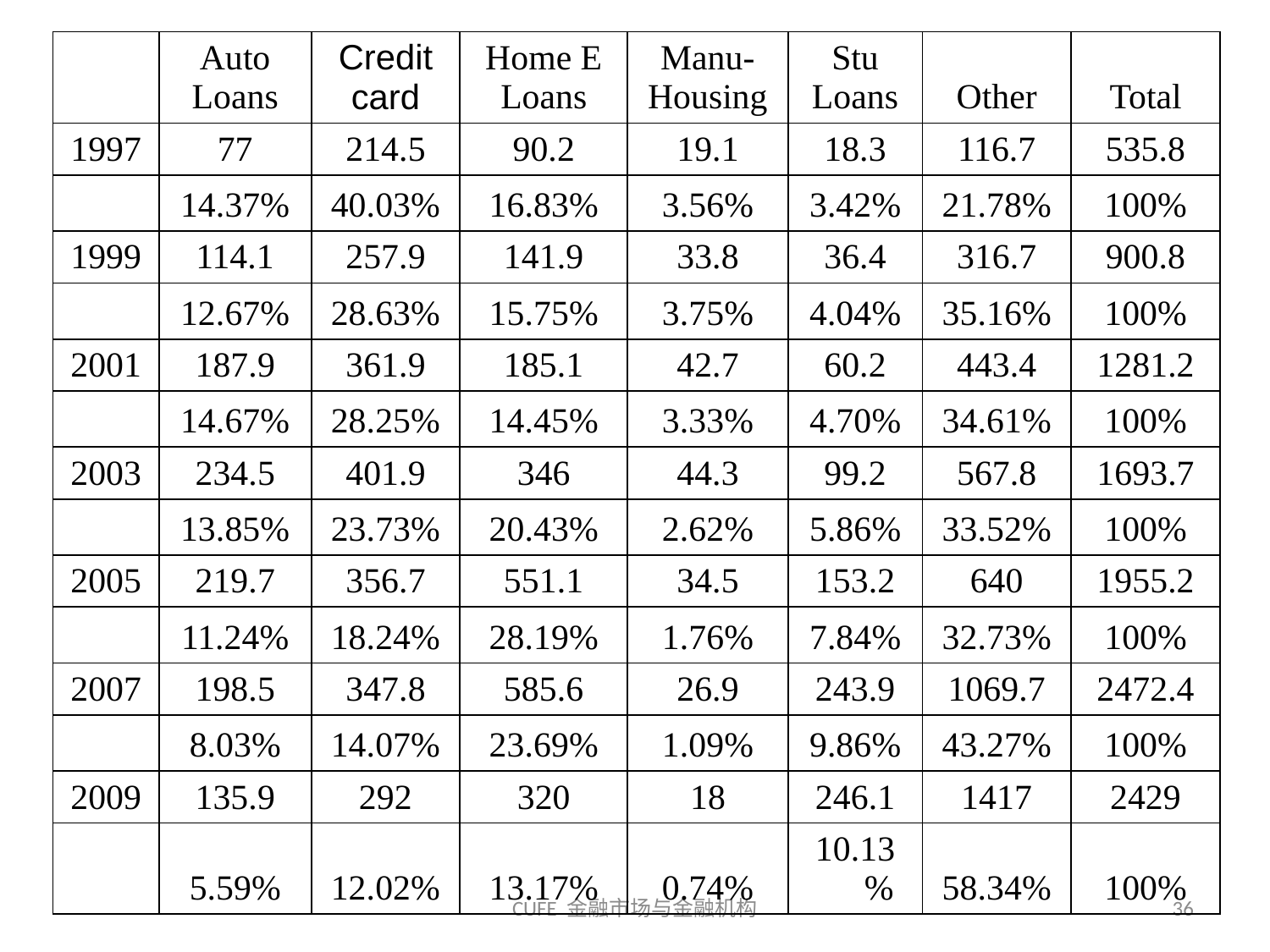

|  | Auto Loans | Credit card | Home E Loans | Manu- Housing | Stu Loans | Other | Total |
| --- | --- | --- | --- | --- | --- | --- | --- |
| 1997 | 77 | 214.5 | 90.2 | 19.1 | 18.3 | 116.7 | 535.8 |
|  | 14.37% | 40.03% | 16.83% | 3.56% | 3.42% | 21.78% | 100% |
| 1999 | 114.1 | 257.9 | 141.9 | 33.8 | 36.4 | 316.7 | 900.8 |
|  | 12.67% | 28.63% | 15.75% | 3.75% | 4.04% | 35.16% | 100% |
| 2001 | 187.9 | 361.9 | 185.1 | 42.7 | 60.2 | 443.4 | 1281.2 |
|  | 14.67% | 28.25% | 14.45% | 3.33% | 4.70% | 34.61% | 100% |
| 2003 | 234.5 | 401.9 | 346 | 44.3 | 99.2 | 567.8 | 1693.7 |
|  | 13.85% | 23.73% | 20.43% | 2.62% | 5.86% | 33.52% | 100% |
| 2005 | 219.7 | 356.7 | 551.1 | 34.5 | 153.2 | 640 | 1955.2 |
|  | 11.24% | 18.24% | 28.19% | 1.76% | 7.84% | 32.73% | 100% |
| 2007 | 198.5 | 347.8 | 585.6 | 26.9 | 243.9 | 1069.7 | 2472.4 |
|  | 8.03% | 14.07% | 23.69% | 1.09% | 9.86% | 43.27% | 100% |
| 2009 | 135.9 | 292 | 320 | 18 | 246.1 | 1417 | 2429 |
|  | 5.59% | 12.02% | 13.17% | 0.74% | 10.13% | 58.34% | 100% |
CUFE 金融市场与金融机构
36